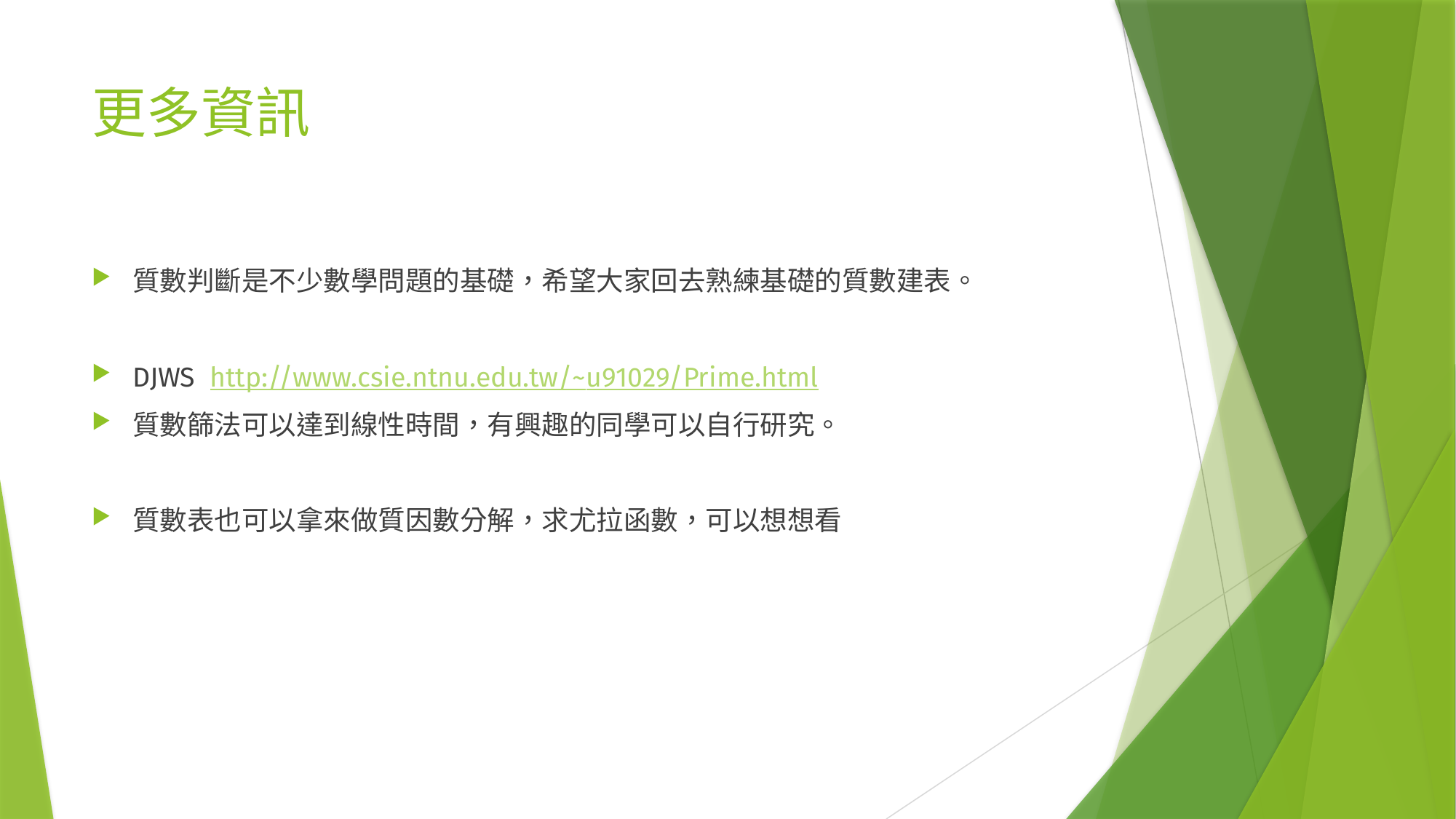

# 更多資訊
質數判斷是不少數學問題的基礎，希望大家回去熟練基礎的質數建表。

DJWS  http://www.csie.ntnu.edu.tw/~u91029/Prime.html
質數篩法可以達到線性時間，有興趣的同學可以自行研究。

質數表也可以拿來做質因數分解，求尤拉函數，可以想想看